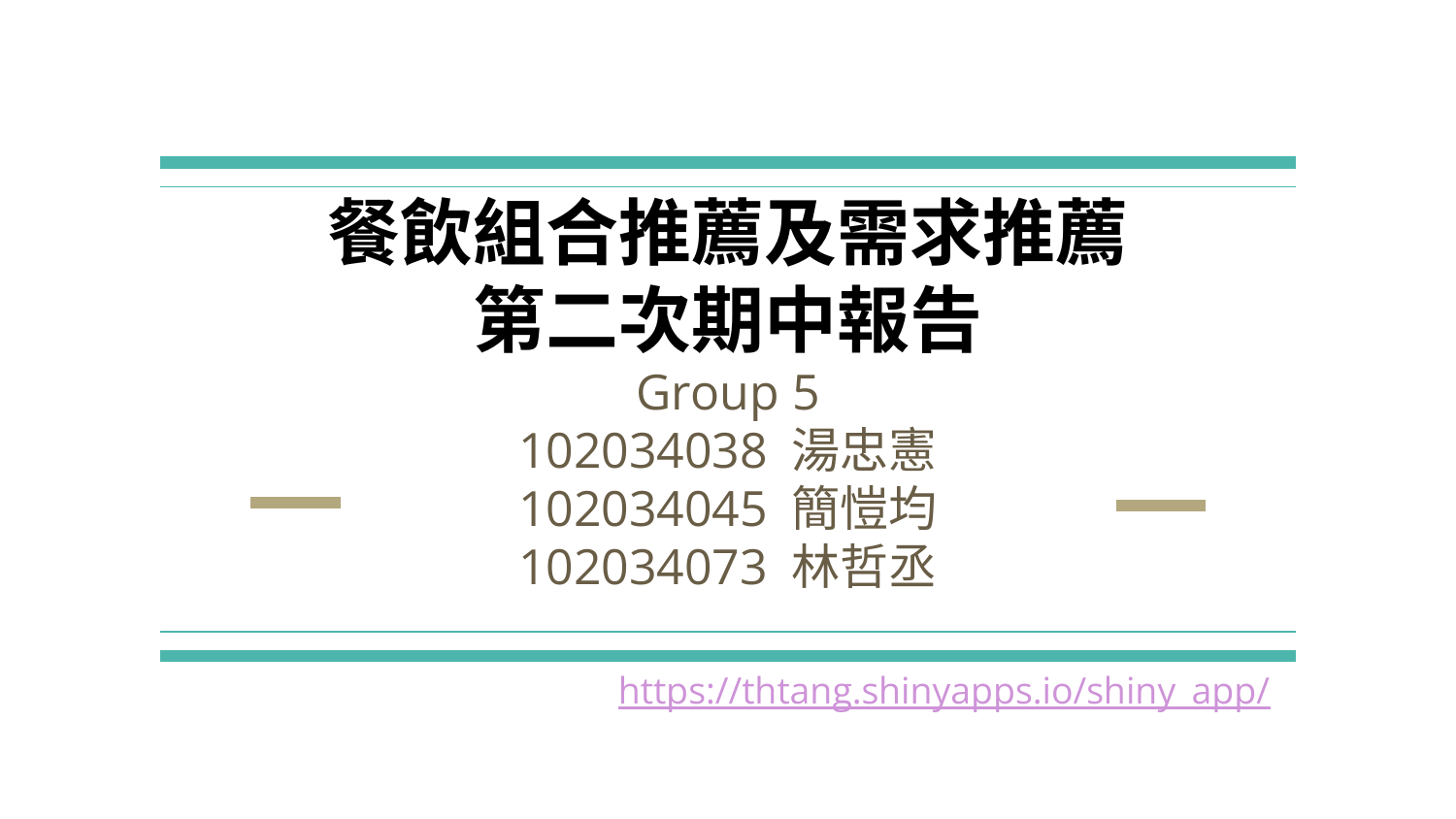

# 餐飲組合推薦及需求推薦
第二次期中報告
Group 5
102034038 湯忠憲
102034045 簡愷均
102034073 林哲丞
https://thtang.shinyapps.io/shiny_app/